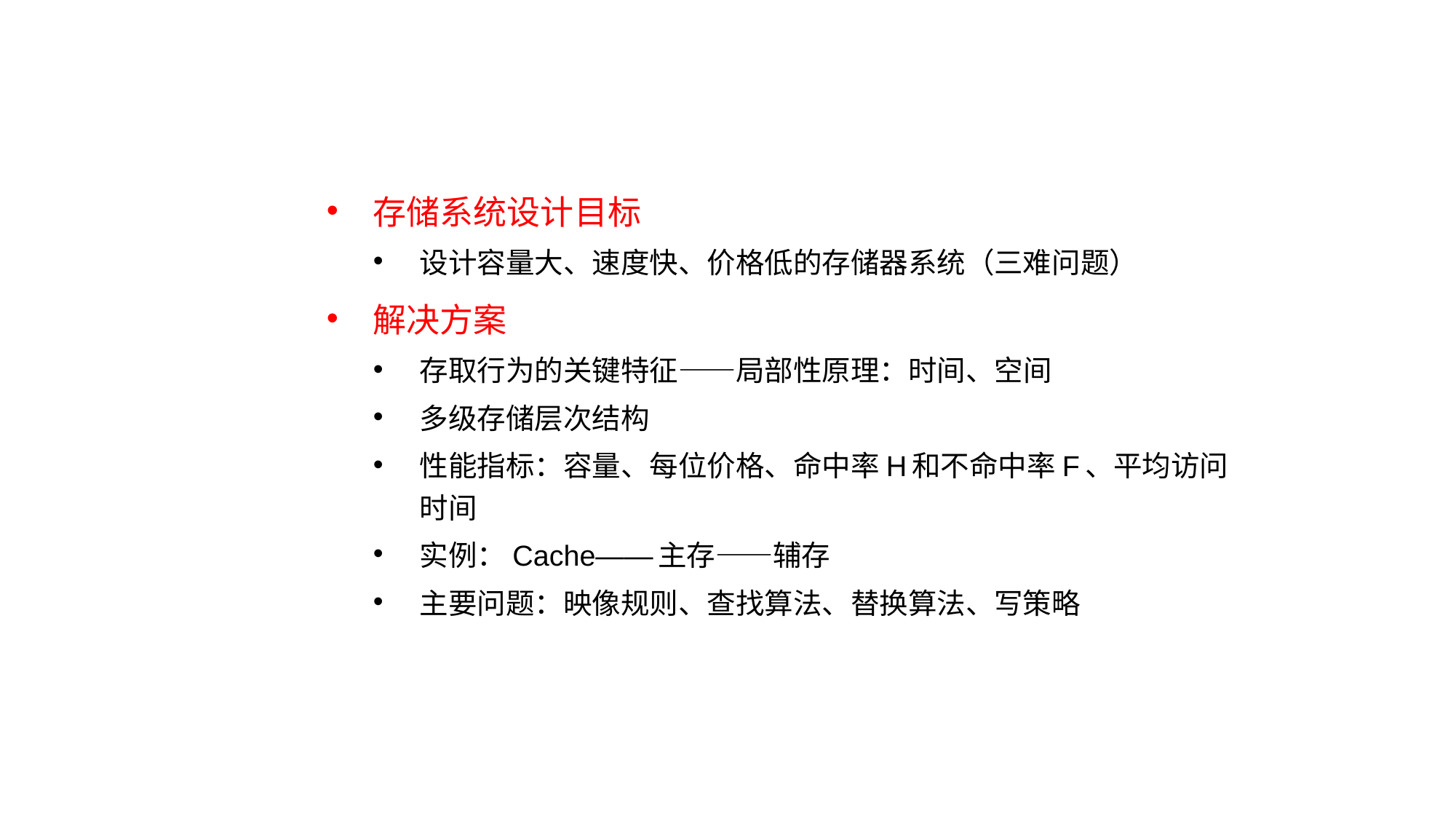

存储系统设计目标
设计容量大、速度快、价格低的存储器系统（三难问题）
解决方案
存取行为的关键特征——局部性原理：时间、空间
多级存储层次结构
性能指标：容量、每位价格、命中率H和不命中率F、平均访问时间
实例：Cache——主存——辅存
主要问题：映像规则、查找算法、替换算法、写策略